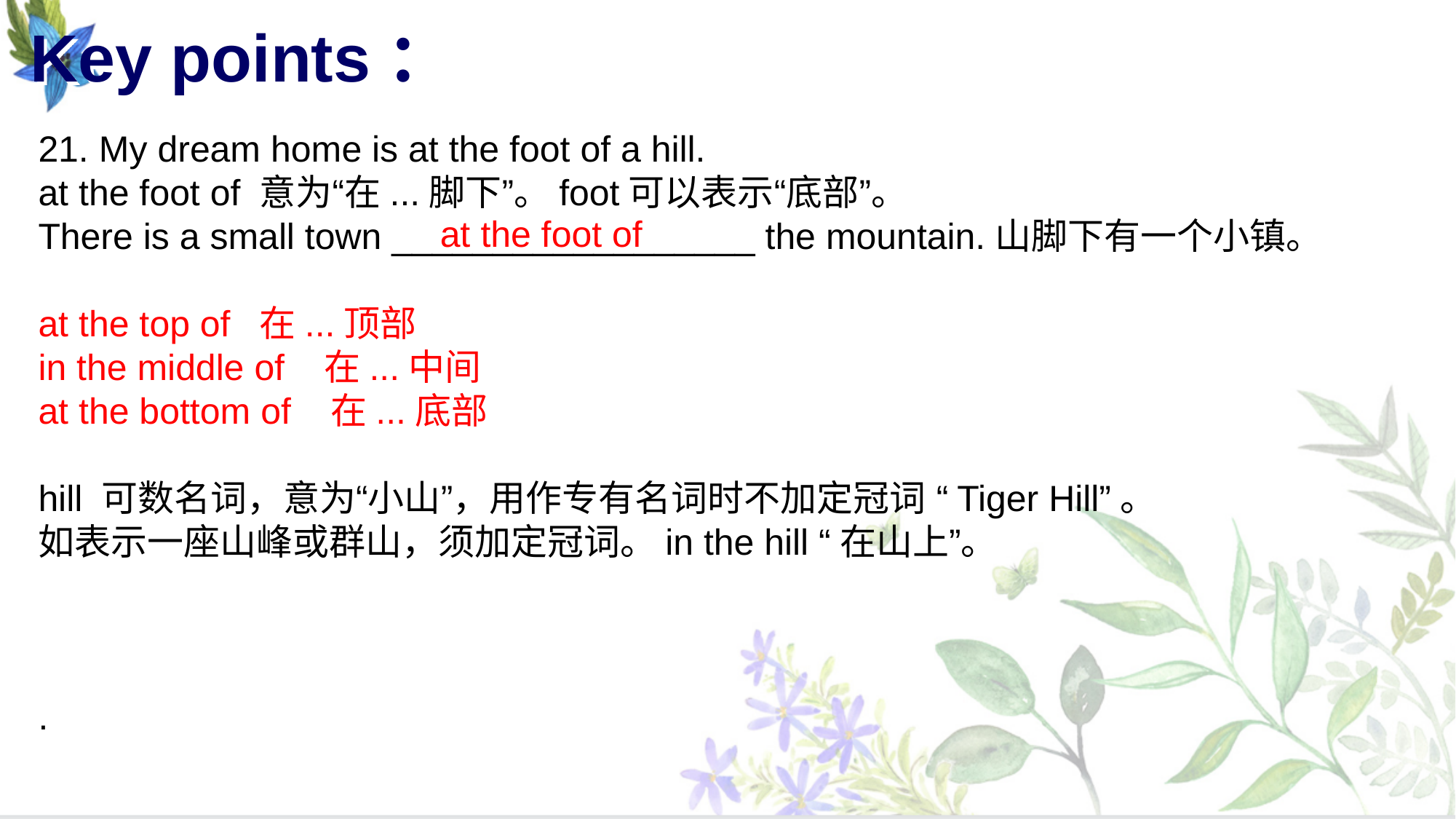

# Key points：
21. My dream home is at the foot of a hill.
at the foot of 意为“在...脚下”。foot可以表示“底部”。
There is a small town __________________ the mountain.山脚下有一个小镇。

at the top of  在...顶部
in the middle of   在...中间
at the bottom of   在...底部

hill 可数名词，意为“小山”，用作专有名词时不加定冠词 “Tiger Hill”。
如表示一座山峰或群山，须加定冠词。in the hill “在山上”。

.

at the foot of